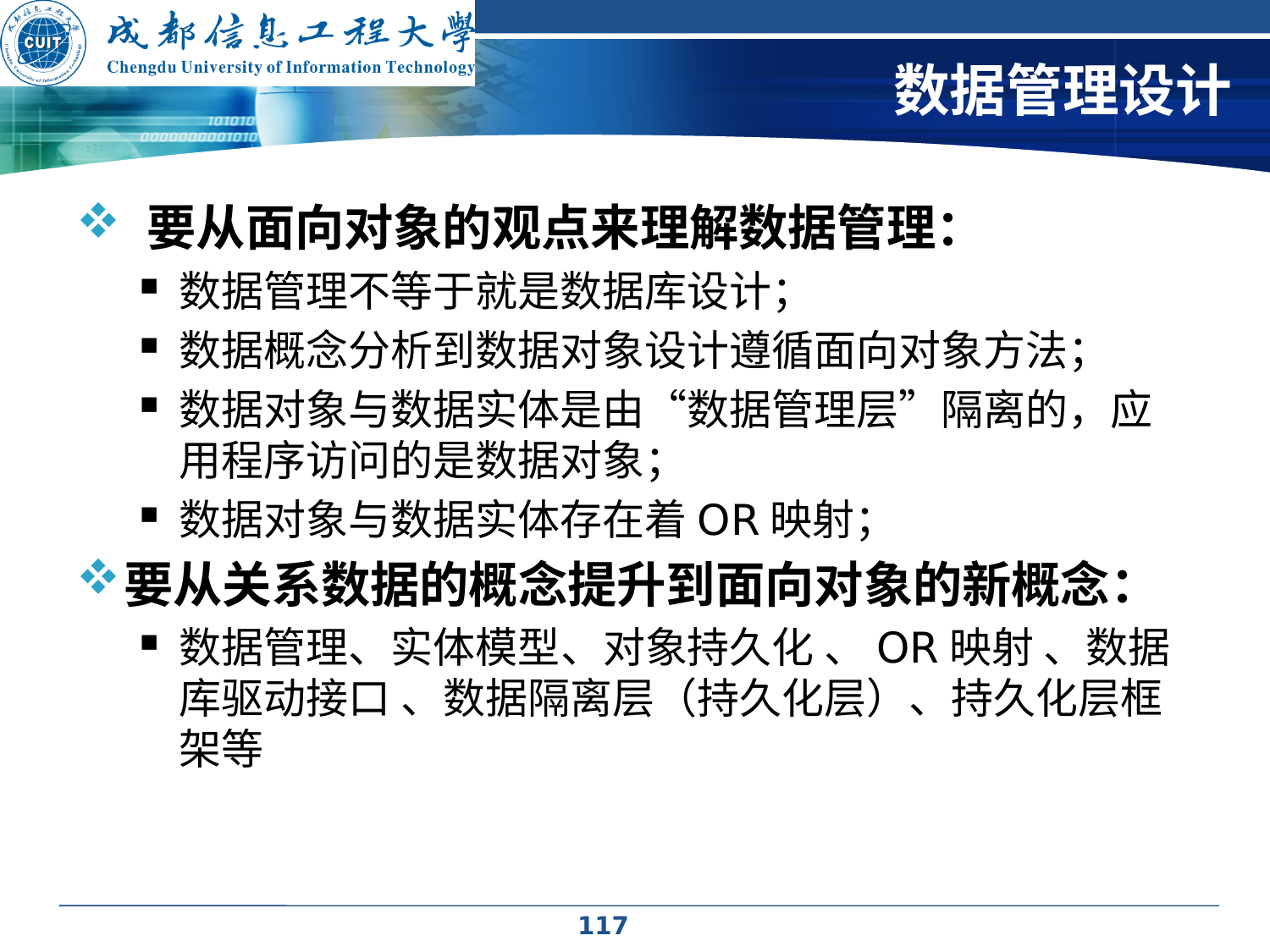

# 数据管理设计
 要从面向对象的观点来理解数据管理：
数据管理不等于就是数据库设计；
数据概念分析到数据对象设计遵循面向对象方法；
数据对象与数据实体是由“数据管理层”隔离的，应用程序访问的是数据对象；
数据对象与数据实体存在着OR映射；
要从关系数据的概念提升到面向对象的新概念：
数据管理、实体模型、对象持久化 、OR映射 、数据库驱动接口 、数据隔离层（持久化层）、持久化层框架等
117